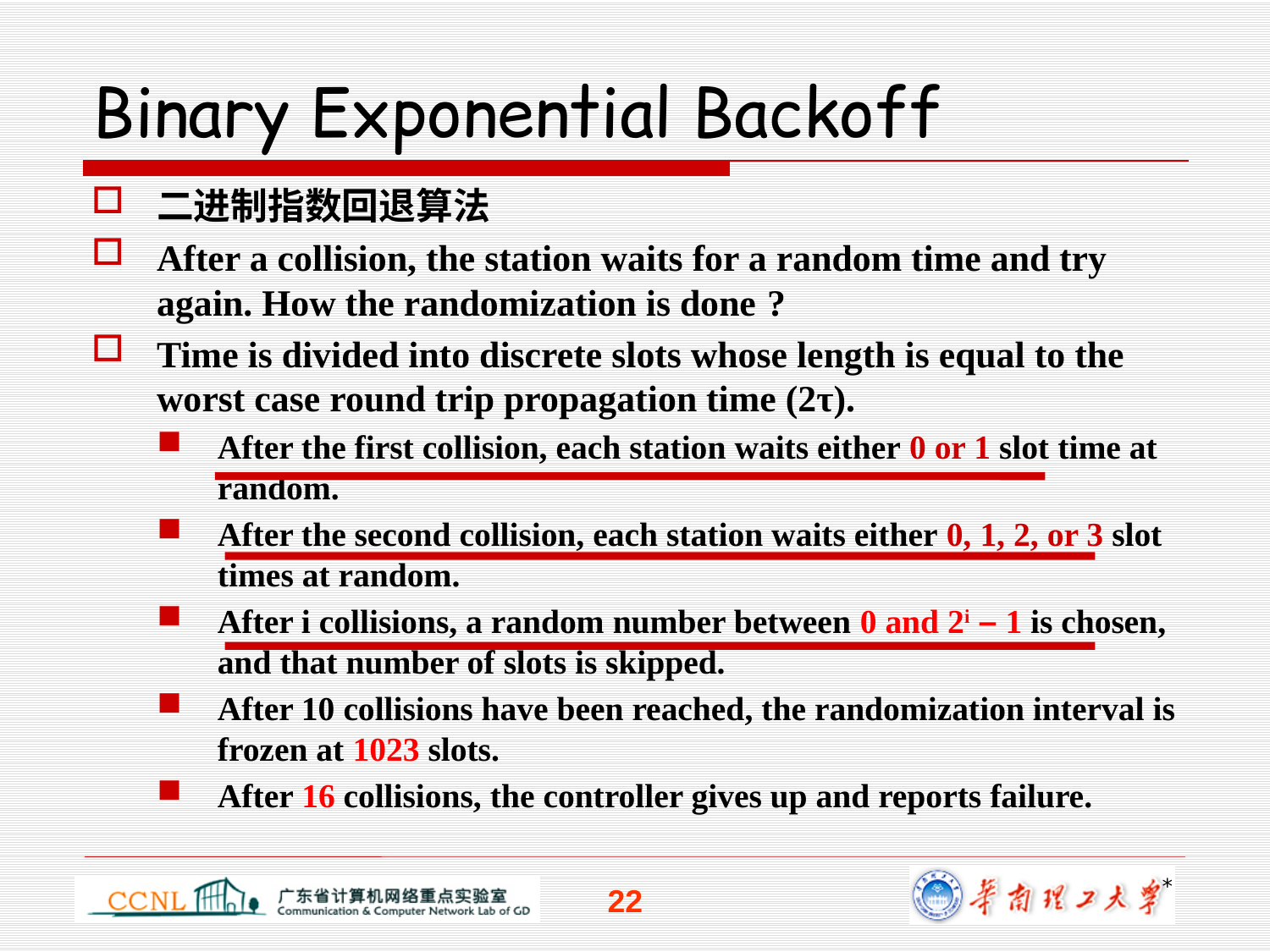

# Binary Exponential Backoff
二进制指数回退算法
After a collision, the station waits for a random time and try again. How the randomization is done ?
Time is divided into discrete slots whose length is equal to the worst case round trip propagation time (2τ).
After the first collision, each station waits either 0 or 1 slot time at random.
After the second collision, each station waits either 0, 1, 2, or 3 slot times at random.
After i collisions, a random number between 0 and 2i – 1 is chosen, and that number of slots is skipped.
After 10 collisions have been reached, the randomization interval is frozen at 1023 slots.
After 16 collisions, the controller gives up and reports failure.

*